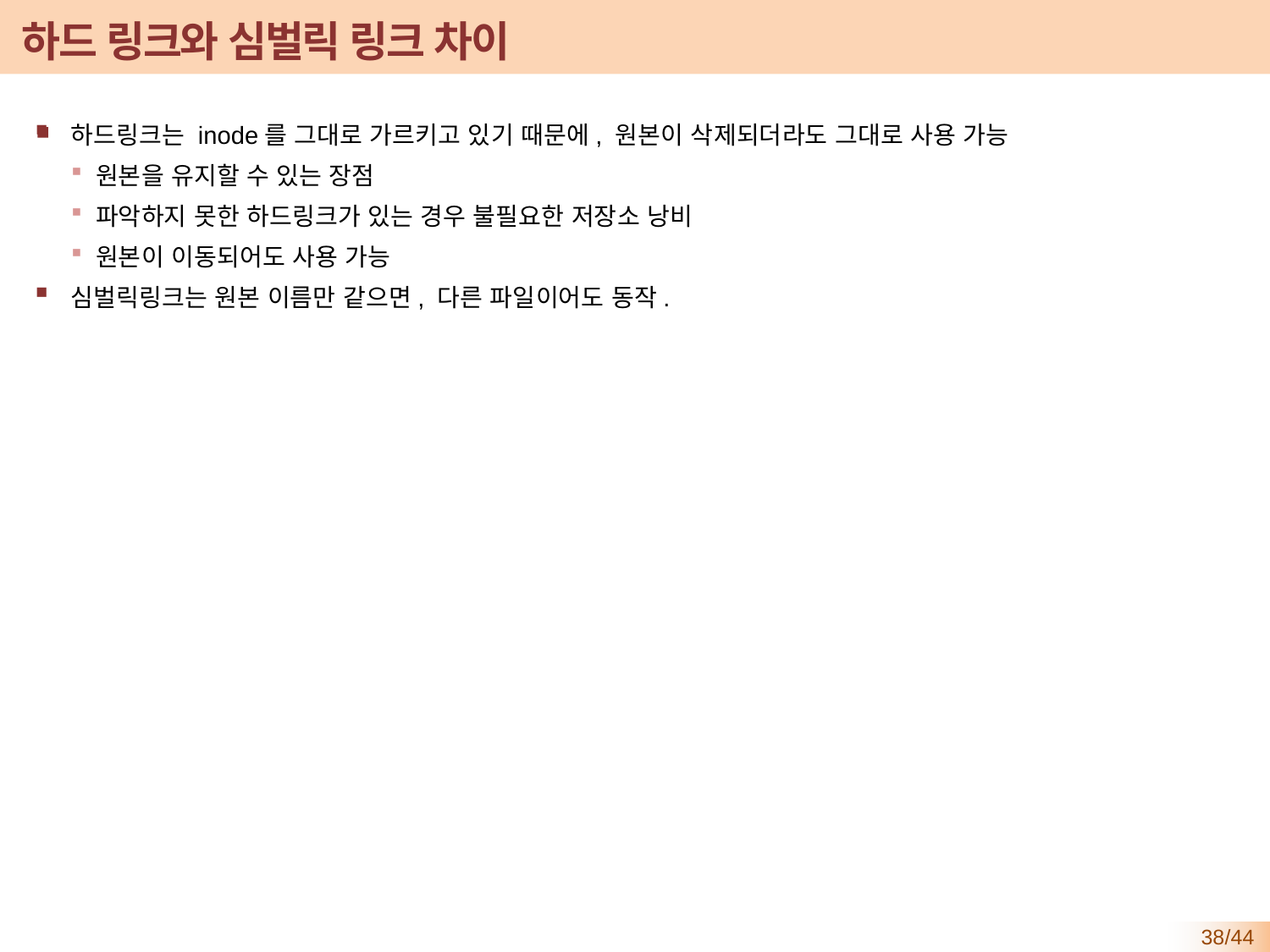

# 하드 링크와 심벌릭 링크 차이
하드링크는 inode를 그대로 가르키고 있기 때문에, 원본이 삭제되더라도 그대로 사용 가능
원본을 유지할 수 있는 장점
파악하지 못한 하드링크가 있는 경우 불필요한 저장소 낭비
원본이 이동되어도 사용 가능
심벌릭링크는 원본 이름만 같으면, 다른 파일이어도 동작.